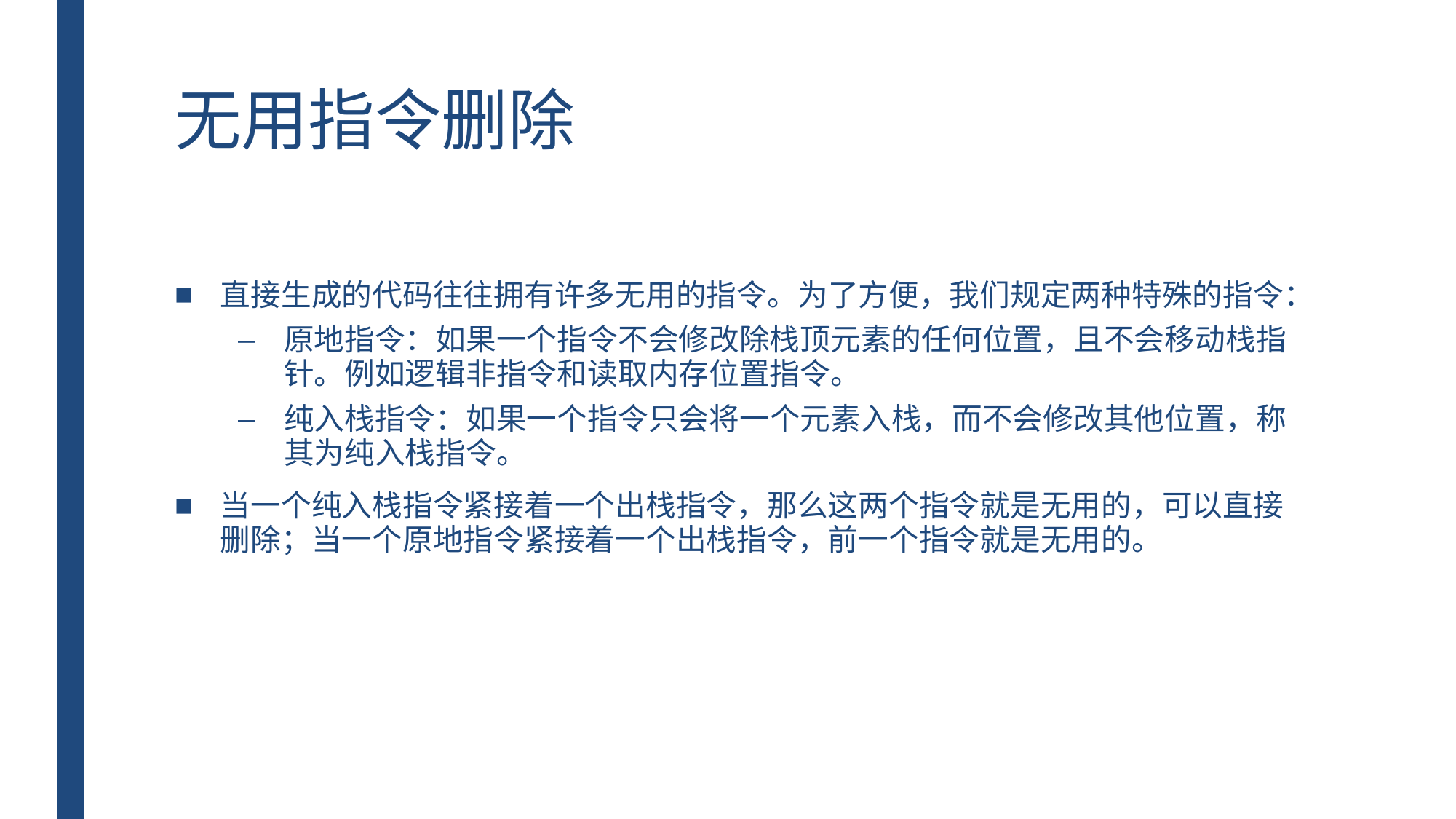

# 无用指令删除
直接生成的代码往往拥有许多无用的指令。为了方便，我们规定两种特殊的指令：
原地指令：如果一个指令不会修改除栈顶元素的任何位置，且不会移动栈指针。例如逻辑非指令和读取内存位置指令。
纯入栈指令：如果一个指令只会将一个元素入栈，而不会修改其他位置，称其为纯入栈指令。
当一个纯入栈指令紧接着一个出栈指令，那么这两个指令就是无用的，可以直接删除；当一个原地指令紧接着一个出栈指令，前一个指令就是无用的。